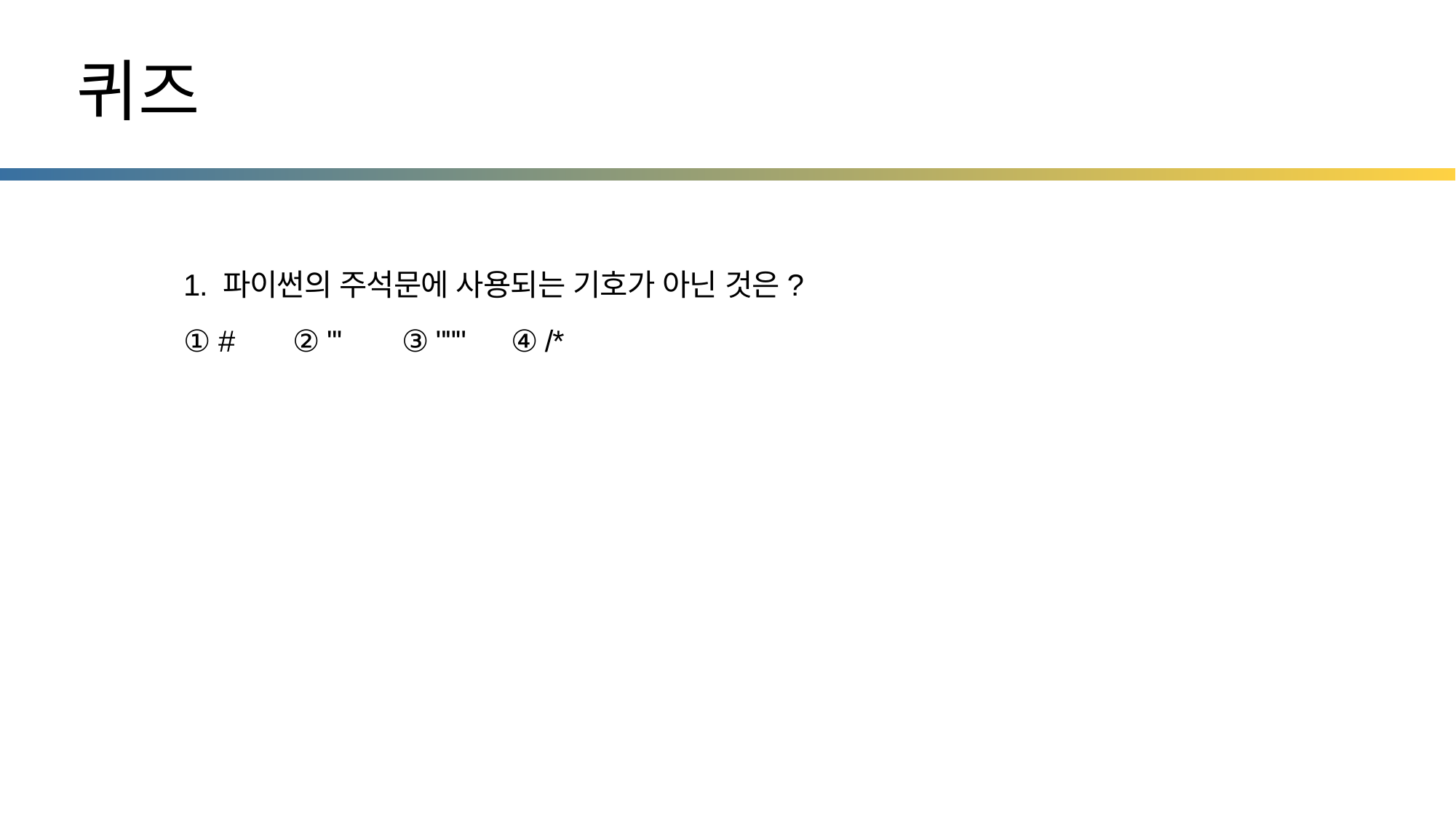

# 퀴즈
1. 파이썬의 주석문에 사용되는 기호가 아닌 것은?
① #	② '''	③ """	④ /*